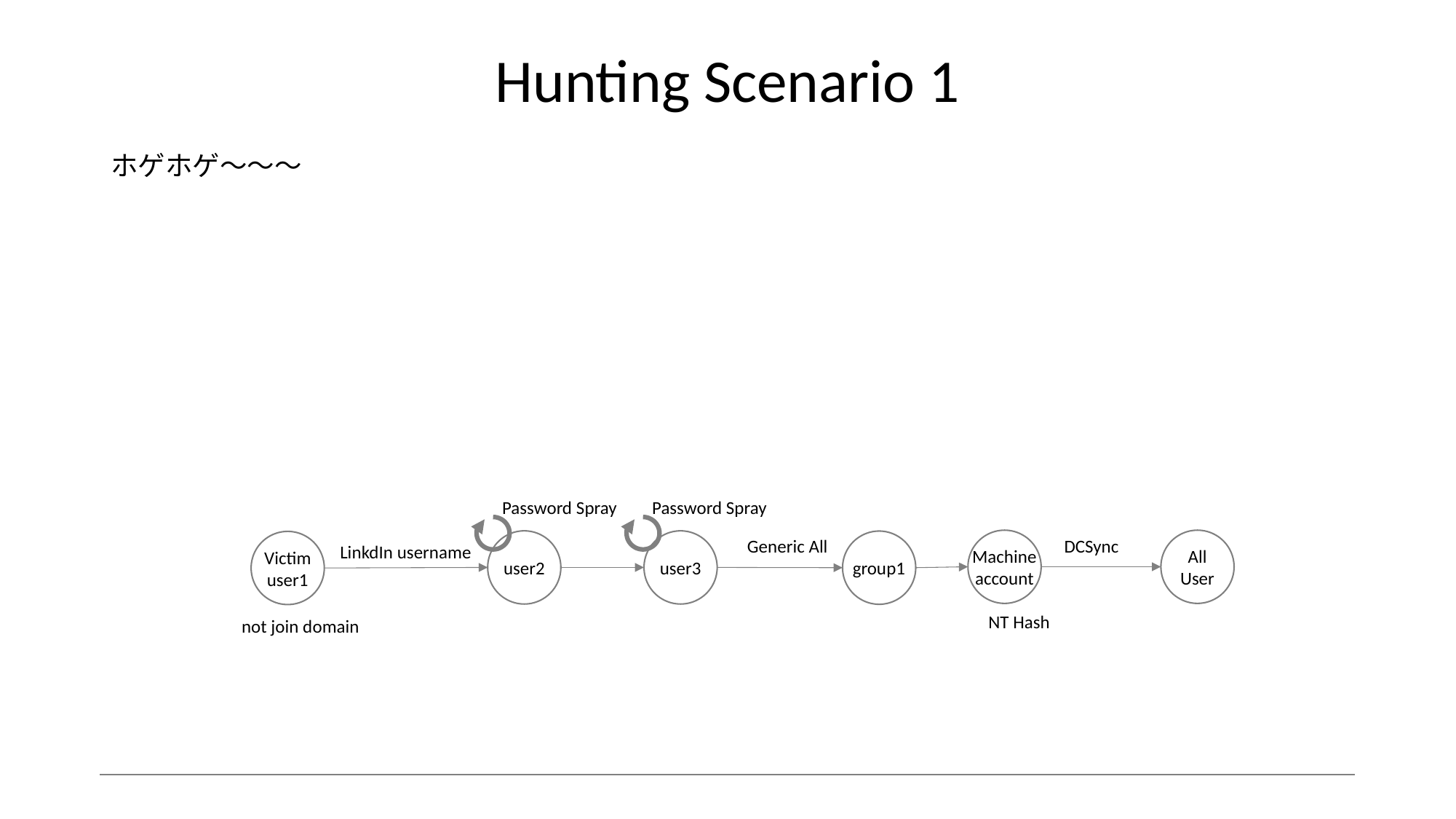

# Hunting Scenario 1
ホゲホゲ〜〜〜
Password Spray
Password Spray

Generic All
DCSync
All
User
Machine
account
user2
user3
group1
Victim
user1
LinkdIn username
NT Hash
not join domain